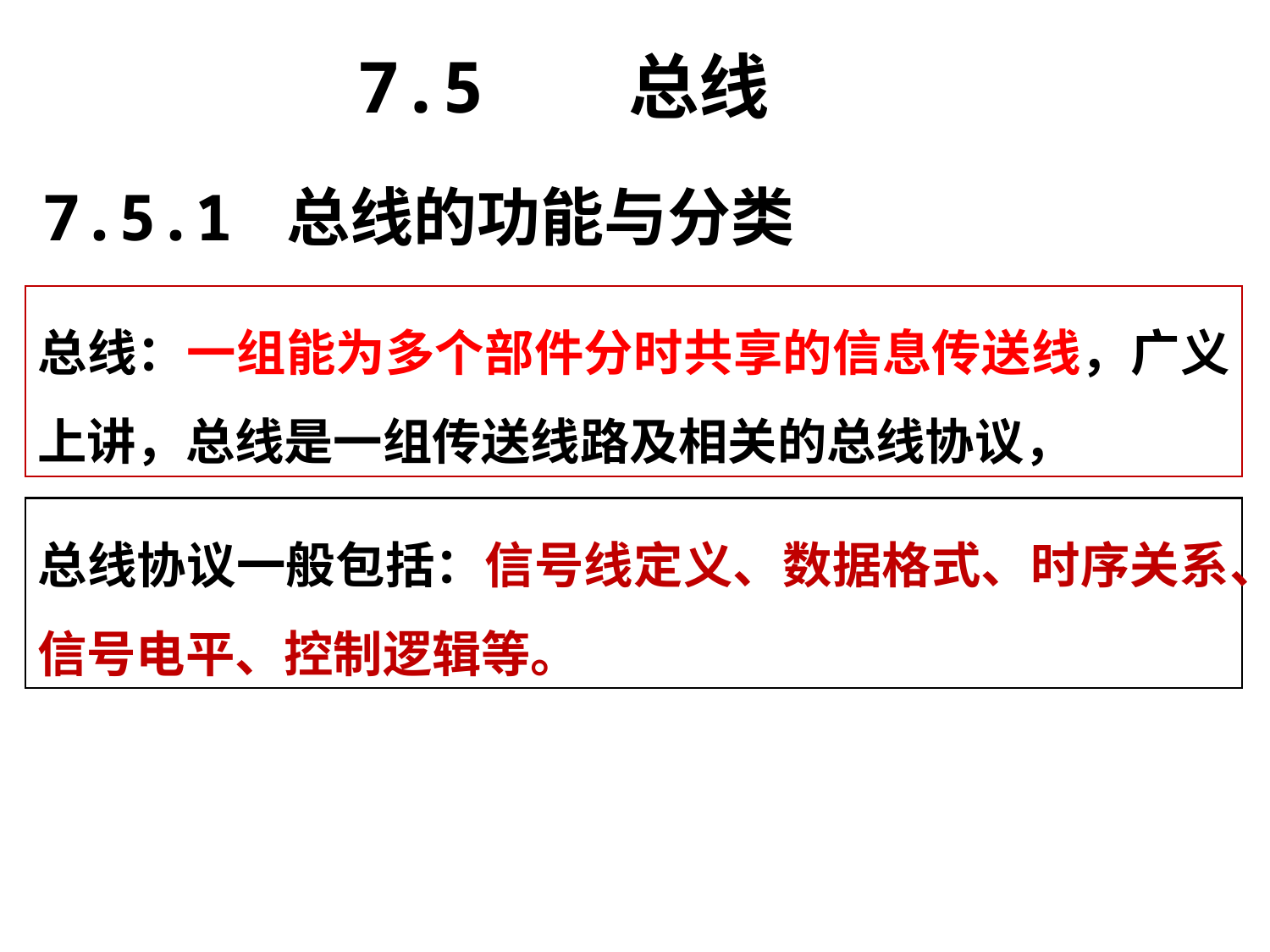

7.5   总线
7.5.1 总线的功能与分类
总线：一组能为多个部件分时共享的信息传送线，广义上讲，总线是一组传送线路及相关的总线协议，
总线协议一般包括：信号线定义、数据格式、时序关系、信号电平、控制逻辑等。
141